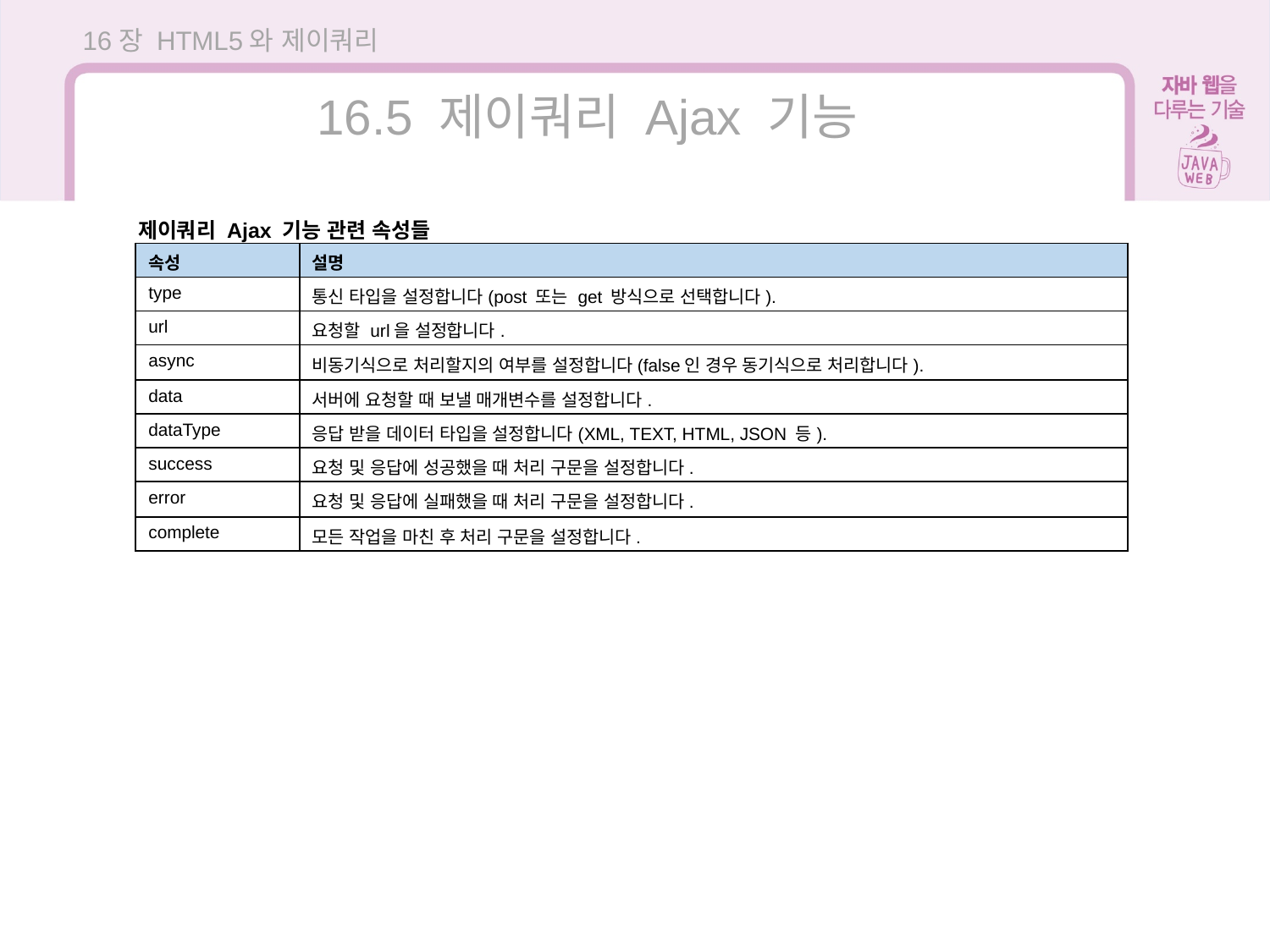

16장 HTML5와 제이쿼리
16.5 제이쿼리 Ajax 기능
제이쿼리 Ajax 기능 관련 속성들
| 속성 | 설명 |
| --- | --- |
| type | 통신 타입을 설정합니다(post 또는 get 방식으로 선택합니다). |
| url | 요청할 url을 설정합니다. |
| async | 비동기식으로 처리할지의 여부를 설정합니다(false인 경우 동기식으로 처리합니다). |
| data | 서버에 요청할 때 보낼 매개변수를 설정합니다. |
| dataType | 응답 받을 데이터 타입을 설정합니다(XML, TEXT, HTML, JSON 등). |
| success | 요청 및 응답에 성공했을 때 처리 구문을 설정합니다. |
| error | 요청 및 응답에 실패했을 때 처리 구문을 설정합니다. |
| complete | 모든 작업을 마친 후 처리 구문을 설정합니다. |